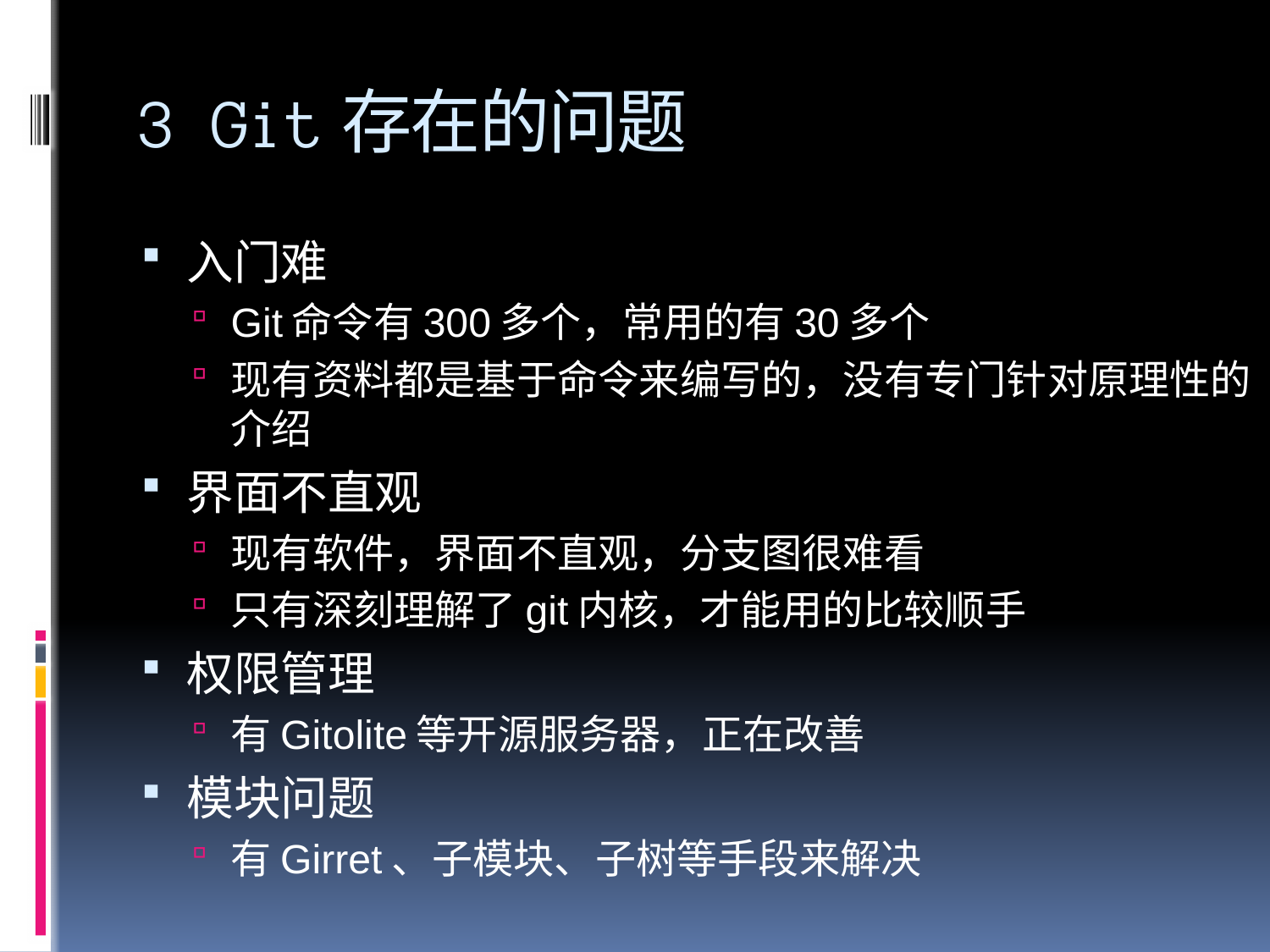

# 3 Git存在的问题
入门难
Git命令有300多个，常用的有30多个
现有资料都是基于命令来编写的，没有专门针对原理性的介绍
界面不直观
现有软件，界面不直观，分支图很难看
只有深刻理解了git内核，才能用的比较顺手
权限管理
有Gitolite等开源服务器，正在改善
模块问题
有Girret、子模块、子树等手段来解决